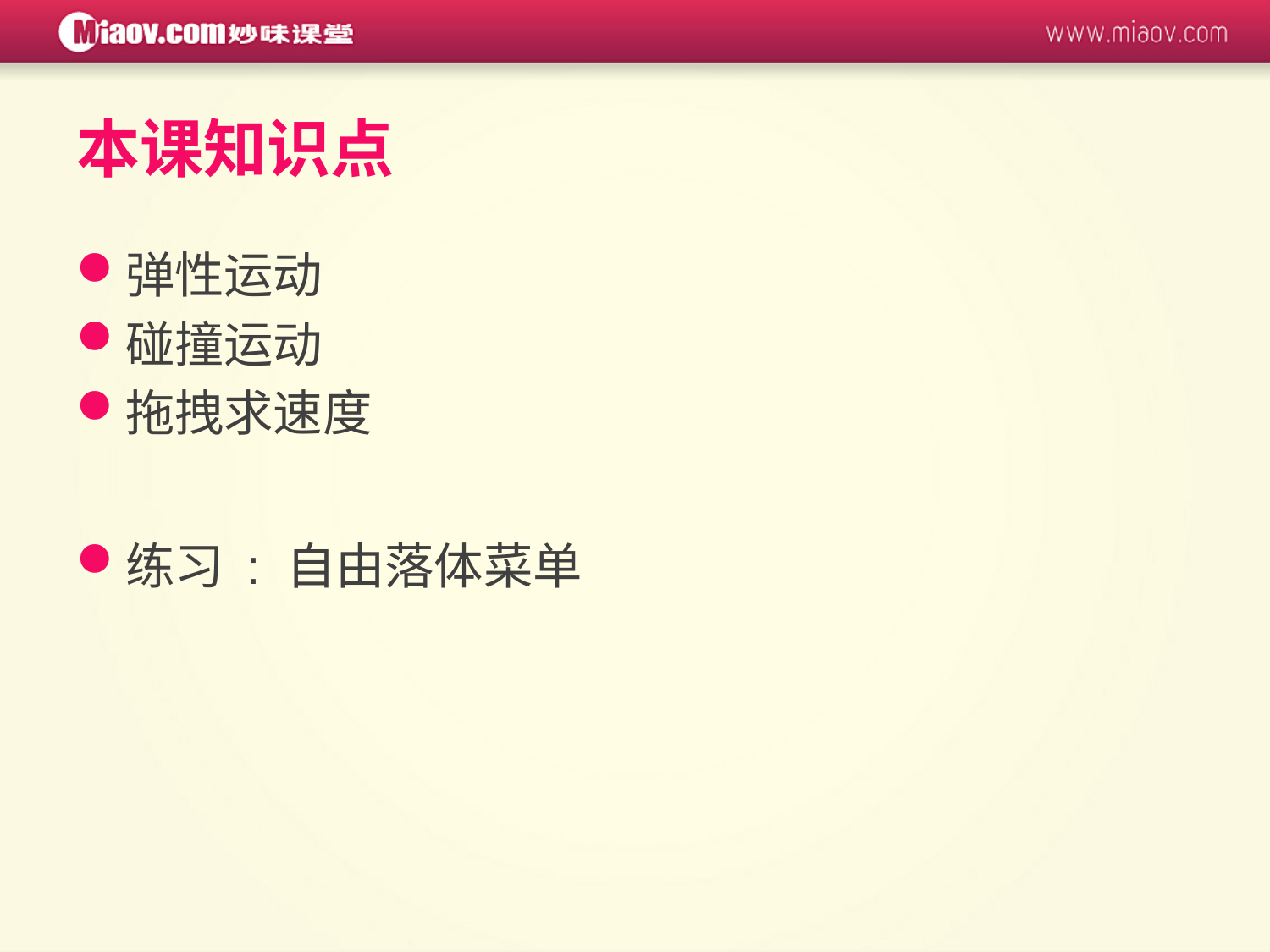

# 本课知识点
弹性运动
碰撞运动
拖拽求速度

练习 : 自由落体菜单